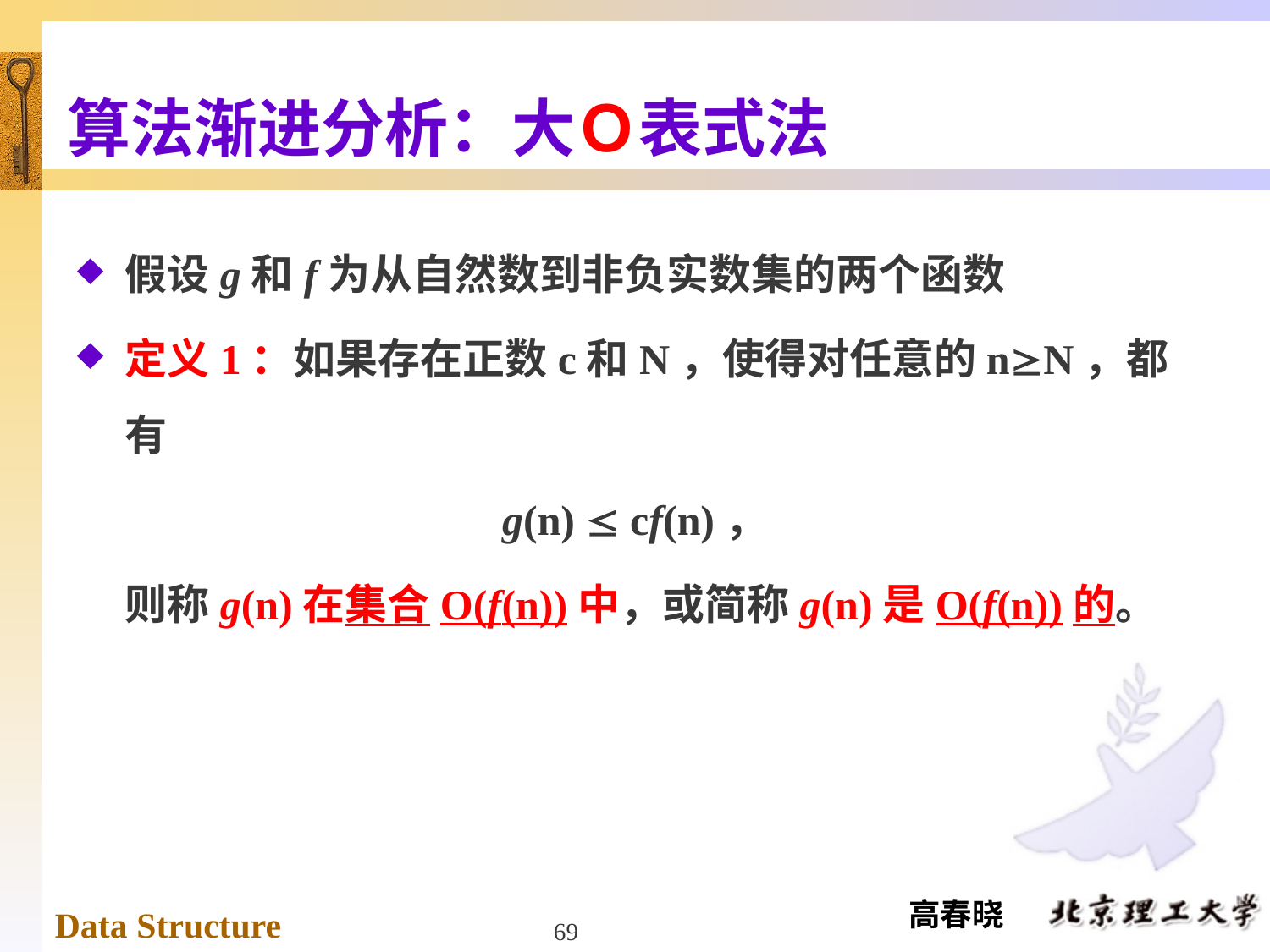

# 算法渐进分析：大Ｏ表式法
假设g和f为从自然数到非负实数集的两个函数
定义1：如果存在正数c和N，使得对任意的n≥N，都有
g(n) ≤ cf(n)，
	则称g(n)在集合O(f(n))中，或简称g(n)是O(f(n))的。
69